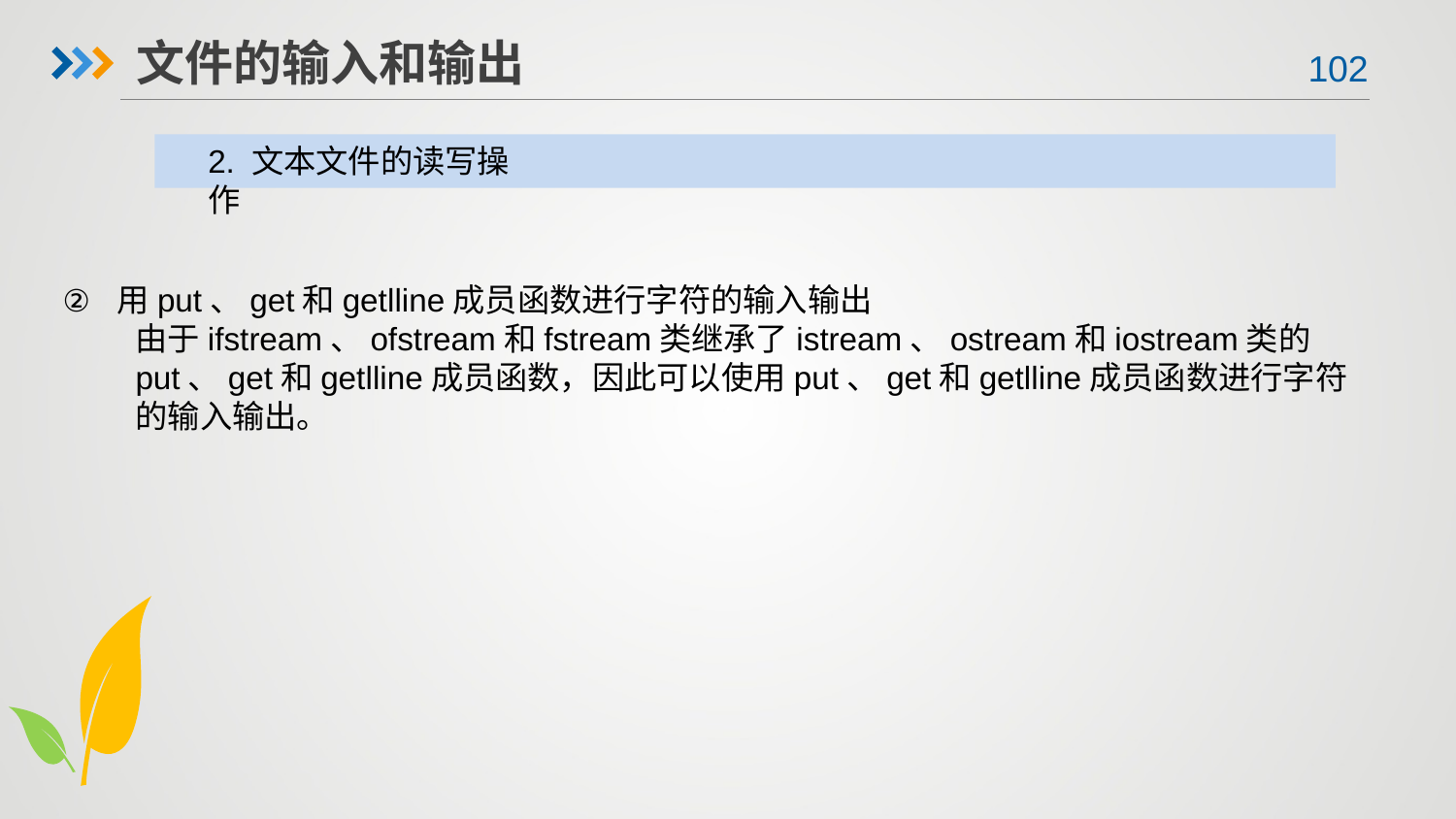

文件的输入和输出

2. 文本文件的读写操作
用put、get和getlline成员函数进行字符的输入输出
由于ifstream、ofstream和fstream类继承了istream、ostream和iostream类的put、get和getlline成员函数，因此可以使用put、get和getlline成员函数进行字符的输入输出。